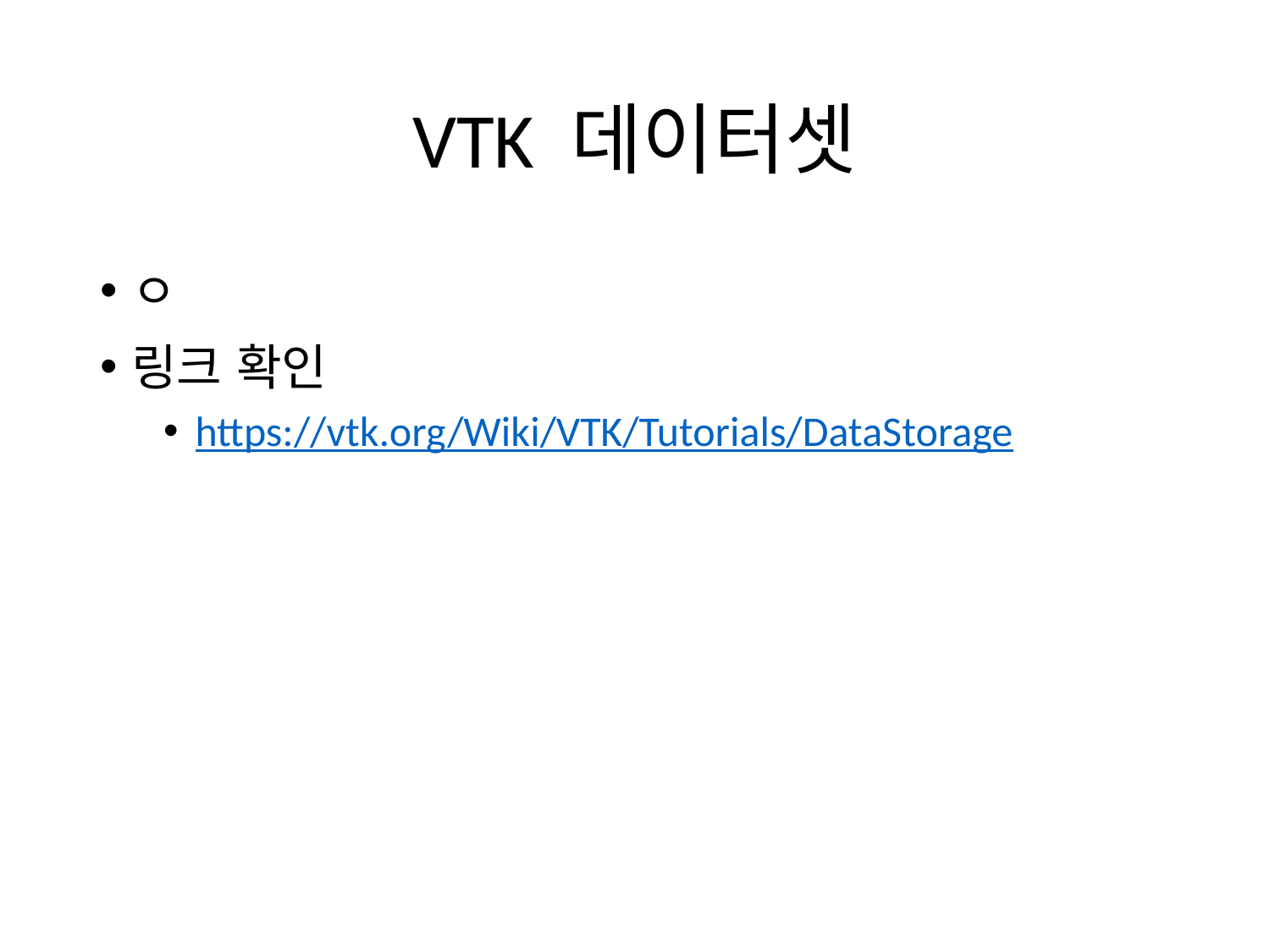

# VTK 데이터셋
ㅇ
링크 확인
https://vtk.org/Wiki/VTK/Tutorials/DataStorage